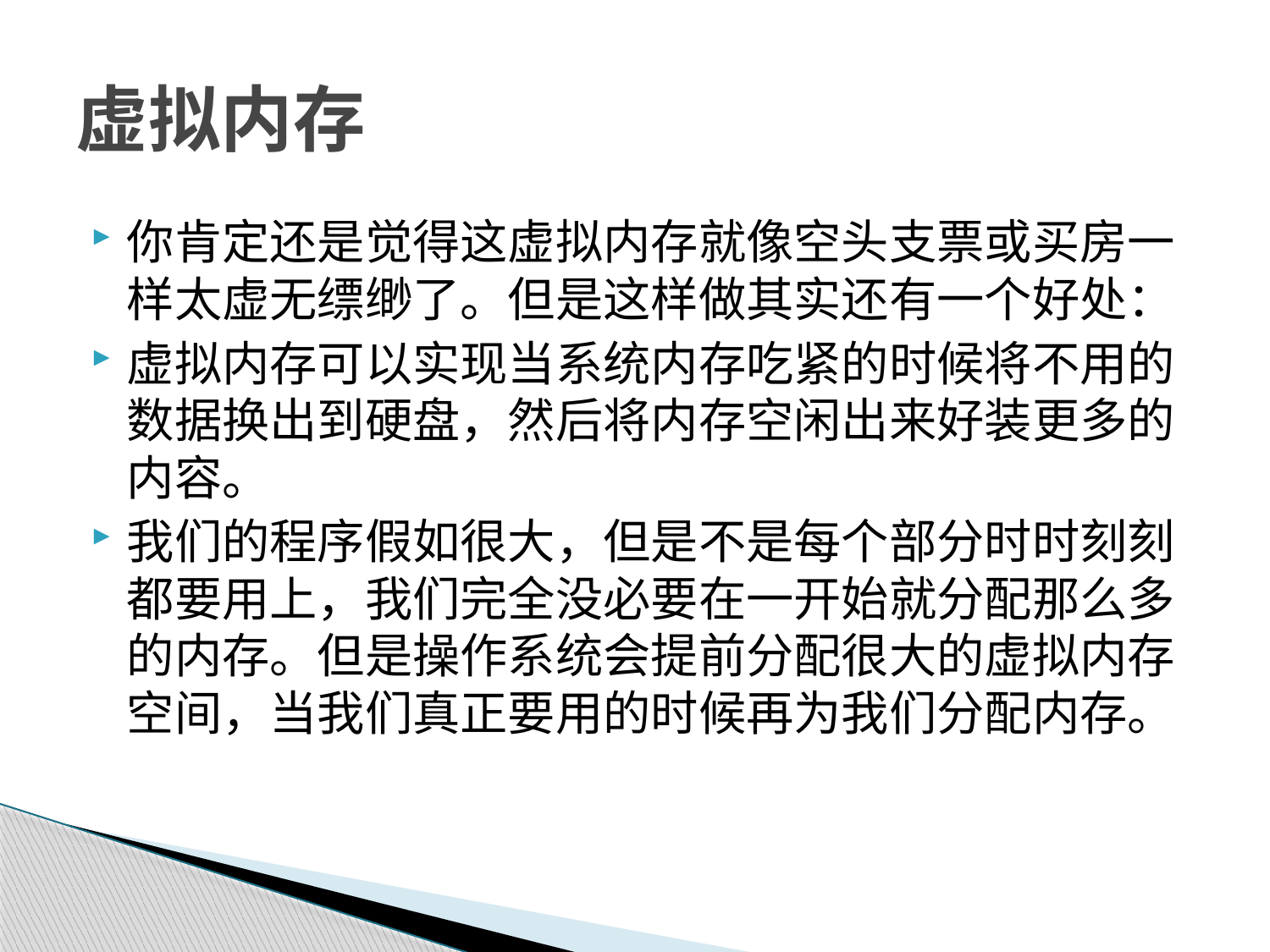

# 虚拟内存
你肯定还是觉得这虚拟内存就像空头支票或买房一样太虚无缥缈了。但是这样做其实还有一个好处：
虚拟内存可以实现当系统内存吃紧的时候将不用的数据换出到硬盘，然后将内存空闲出来好装更多的内容。
我们的程序假如很大，但是不是每个部分时时刻刻都要用上，我们完全没必要在一开始就分配那么多的内存。但是操作系统会提前分配很大的虚拟内存空间，当我们真正要用的时候再为我们分配内存。